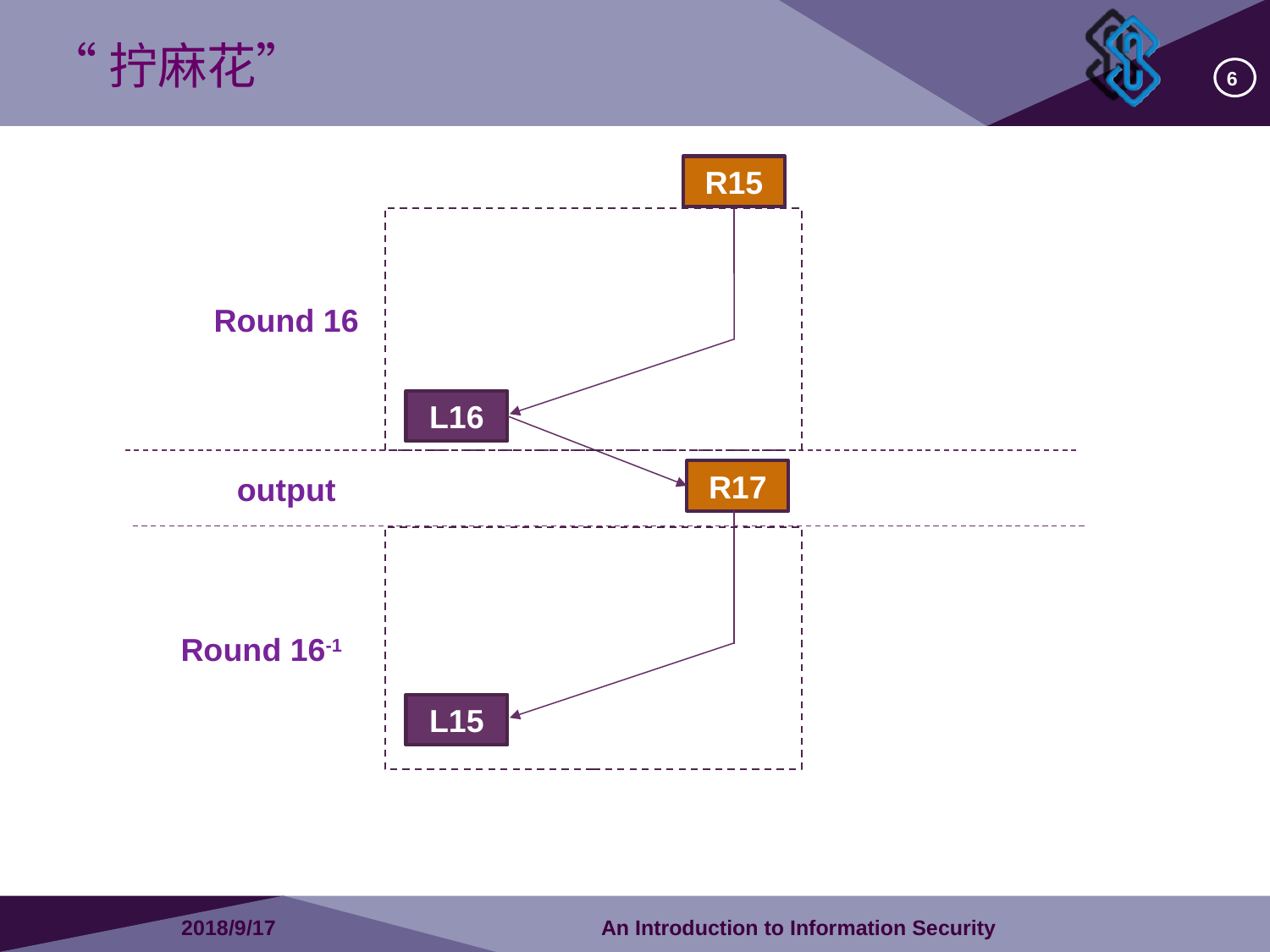

# “拧麻花”
6
R15

Round 16
L16
R17
output

Round 16-1
L15
2018/9/17
An Introduction to Information Security